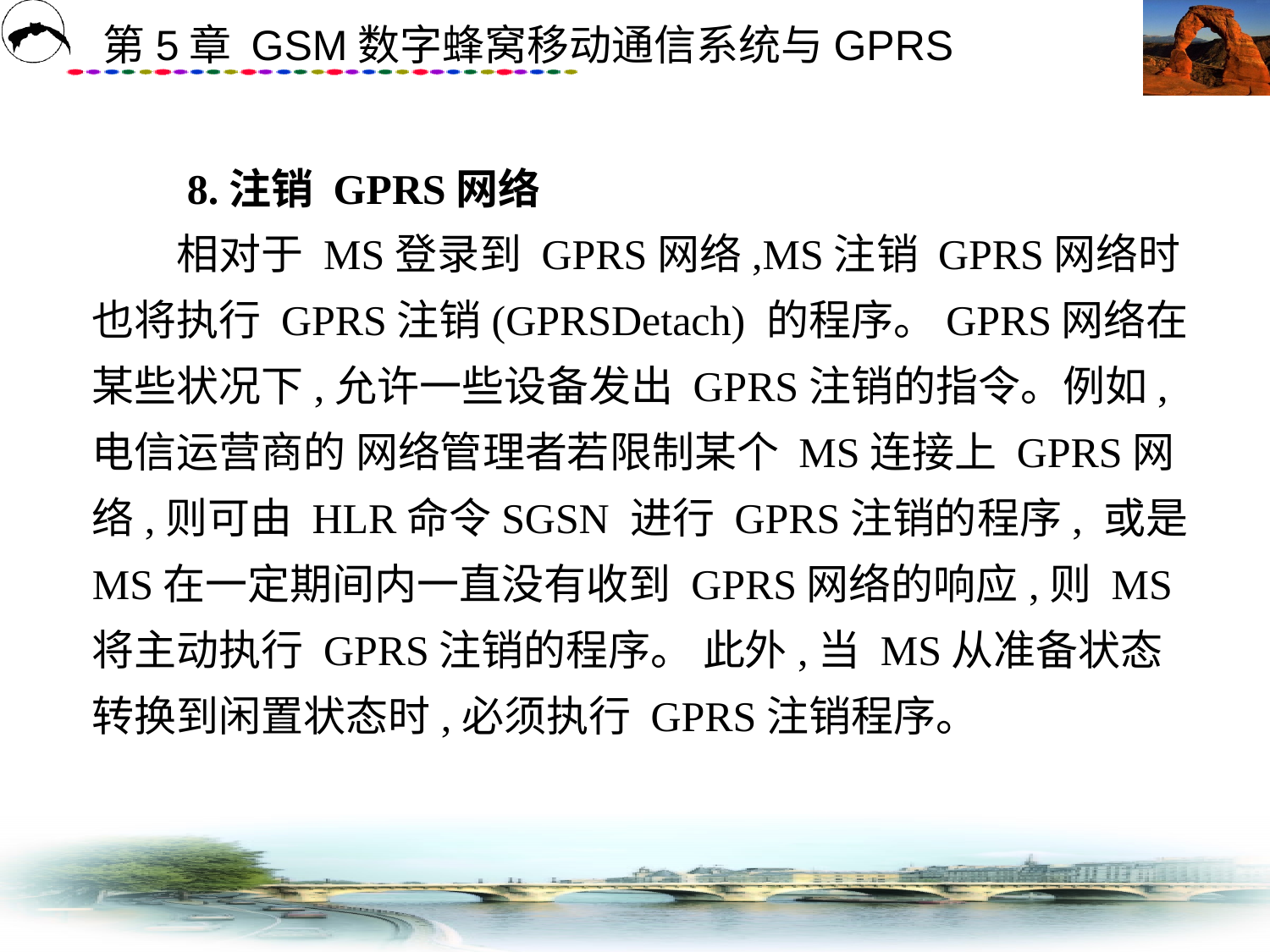

# 8.注销 GPRS网络 　　相对于 MS登录到 GPRS网络,MS注销 GPRS网络时也将执行 GPRS注销(GPRSDetach) 的程序。GPRS网络在某些状况下,允许一些设备发出 GPRS注销的指令。例如,电信运营商的 网络管理者若限制某个 MS连接上 GPRS网络,则可由 HLR命令SGSN 进行 GPRS注销的程序, 或是 MS在一定期间内一直没有收到 GPRS网络的响应,则 MS将主动执行 GPRS注销的程序。 此外,当 MS从准备状态转换到闲置状态时,必须执行 GPRS注销程序。